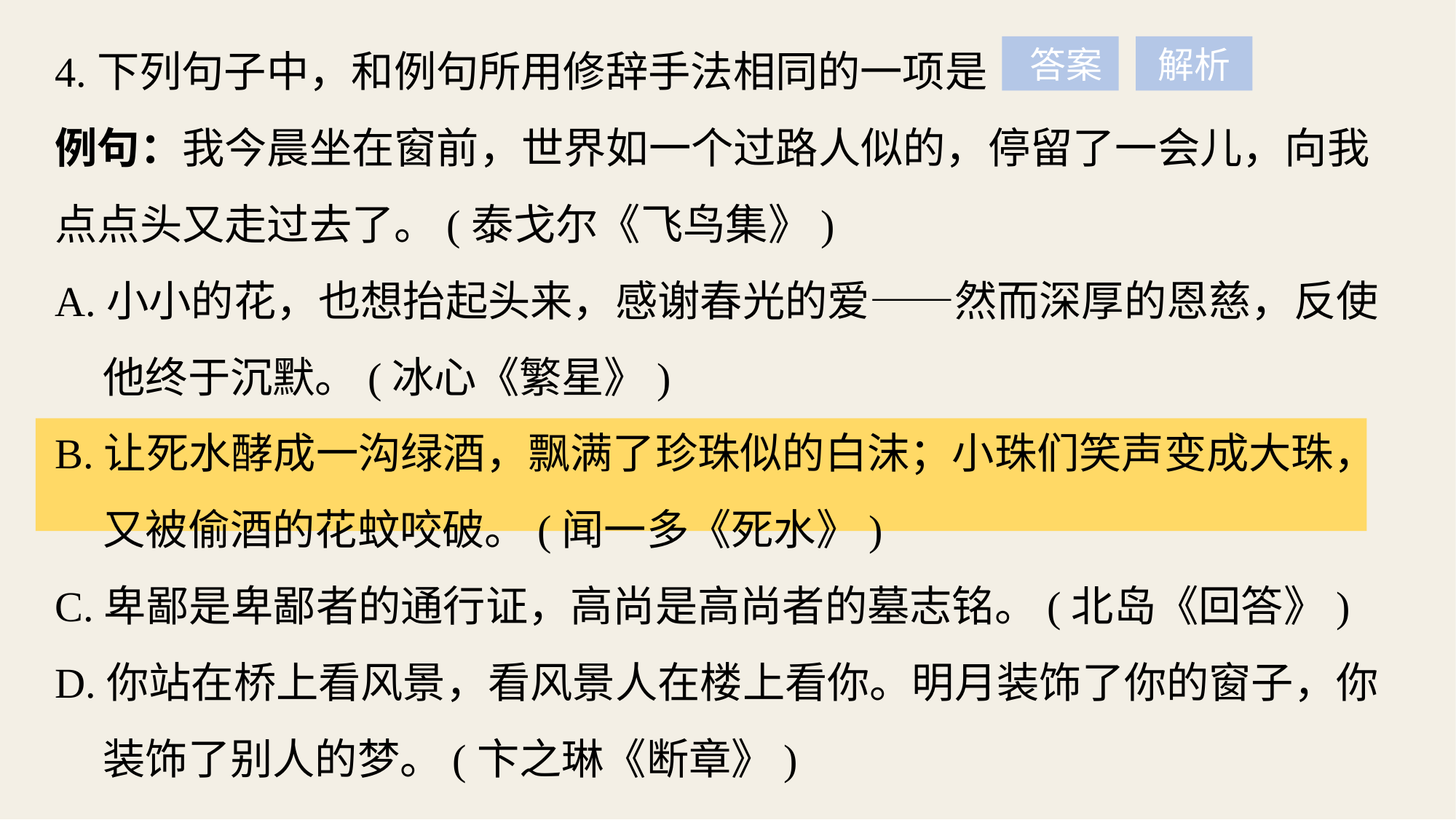

4.下列句子中，和例句所用修辞手法相同的一项是
例句：我今晨坐在窗前，世界如一个过路人似的，停留了一会儿，向我点点头又走过去了。(泰戈尔《飞鸟集》)
A.小小的花，也想抬起头来，感谢春光的爱——然而深厚的恩慈，反使
    他终于沉默。(冰心《繁星》)
B.让死水酵成一沟绿酒，飘满了珍珠似的白沫；小珠们笑声变成大珠，
    又被偷酒的花蚊咬破。(闻一多《死水》)
C.卑鄙是卑鄙者的通行证，高尚是高尚者的墓志铭。(北岛《回答》)
D.你站在桥上看风景，看风景人在楼上看你。明月装饰了你的窗子，你
    装饰了别人的梦。(卞之琳《断章》)
 答案
解析